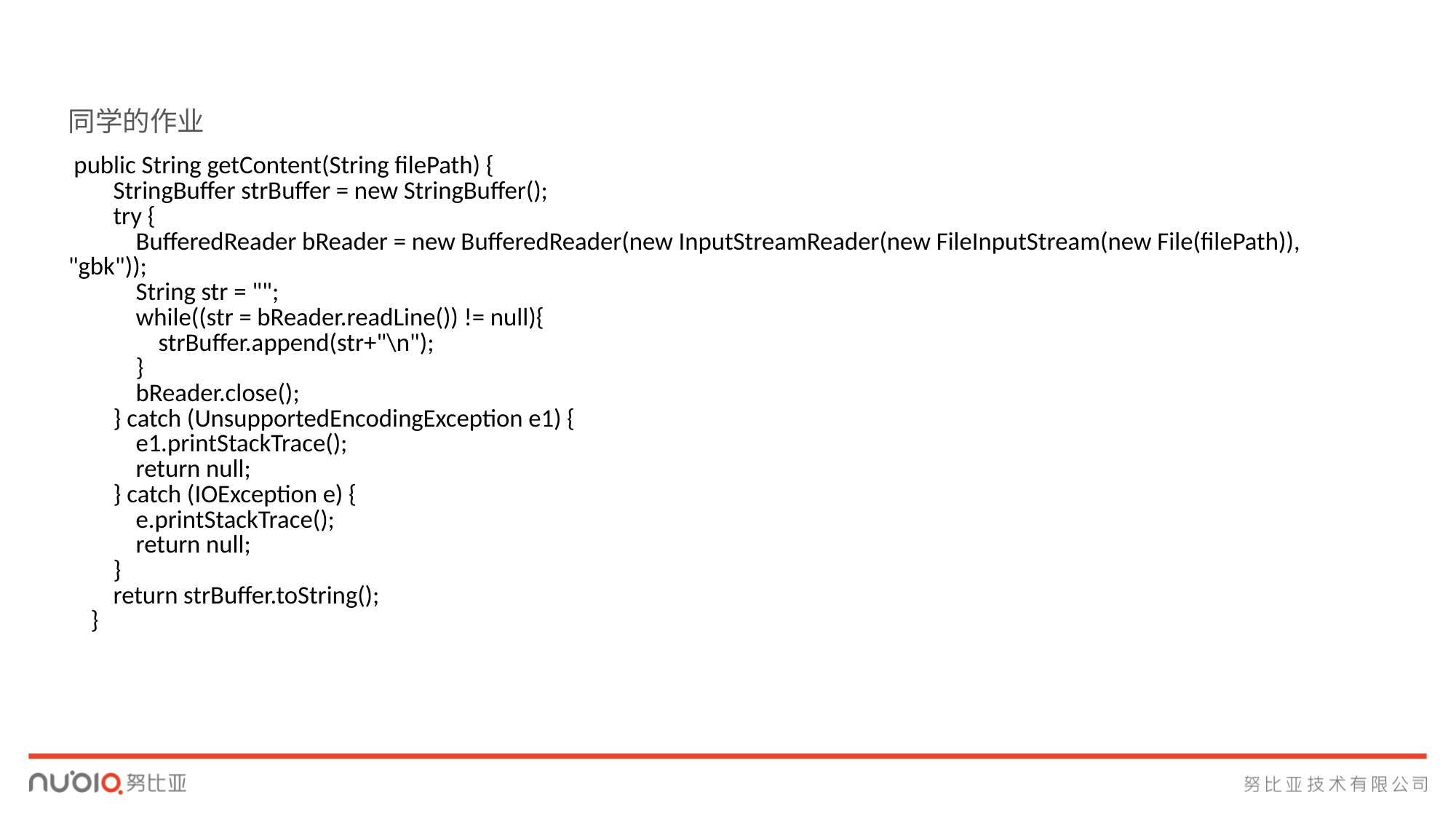

同学的作业

 public String getContent(String filePath) {
        StringBuffer strBuffer = new StringBuffer();
        try {
            BufferedReader bReader = new BufferedReader(new InputStreamReader(new FileInputStream(new File(filePath)), "gbk"));
            String str = "";
            while((str = bReader.readLine()) != null){
                strBuffer.append(str+"\n");
            }
            bReader.close();
        } catch (UnsupportedEncodingException e1) {
            e1.printStackTrace();
            return null;
        } catch (IOException e) {
            e.printStackTrace();
            return null;
        }
        return strBuffer.toString();
    }